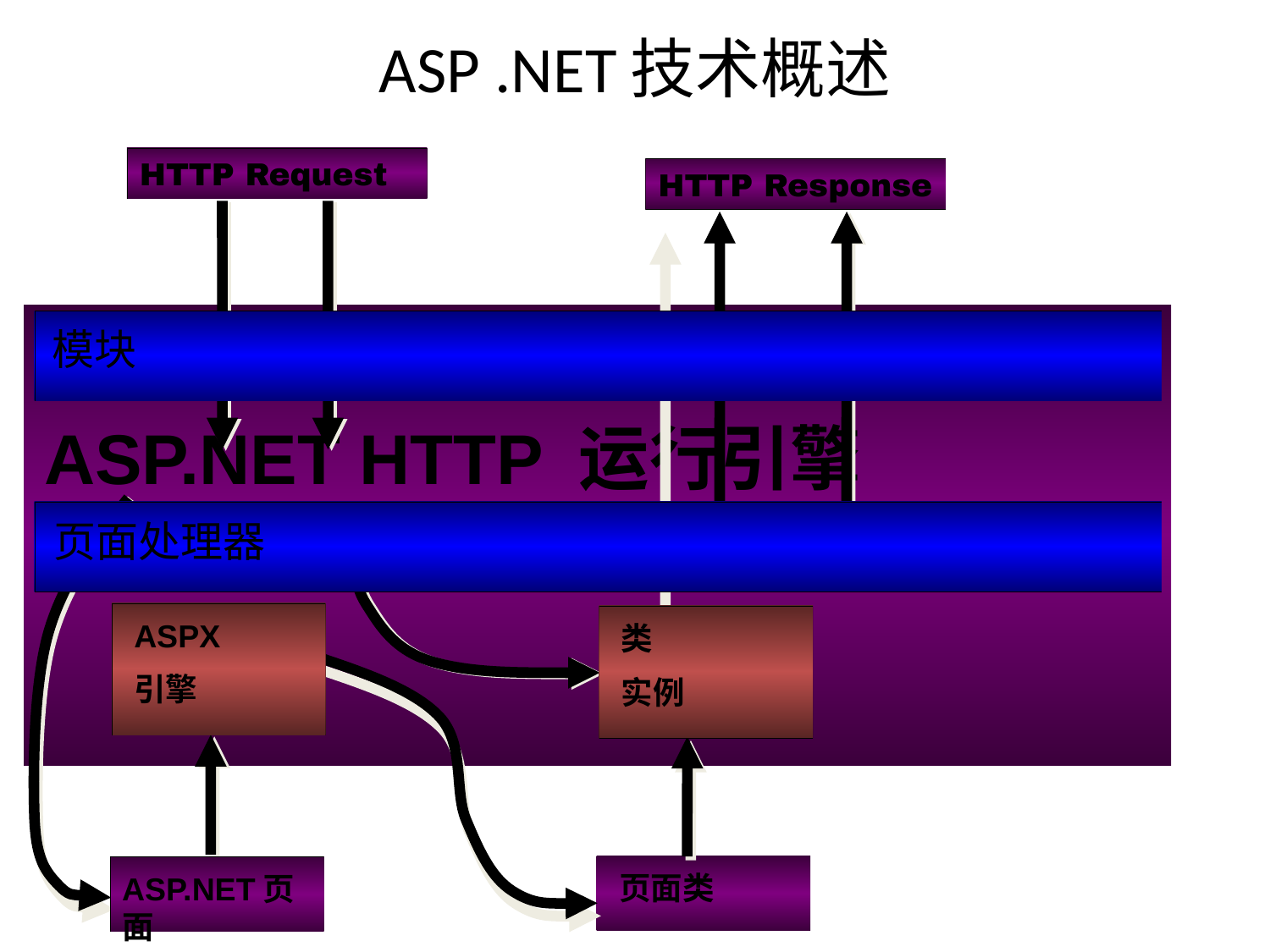

# ASP .NET技术概述
HTTP Request
HTTP Response

模块

页面处理器
ASP.NET HTTP 运行引擎

ASP.NET页面

ASPX
引擎

类
实例

页面类